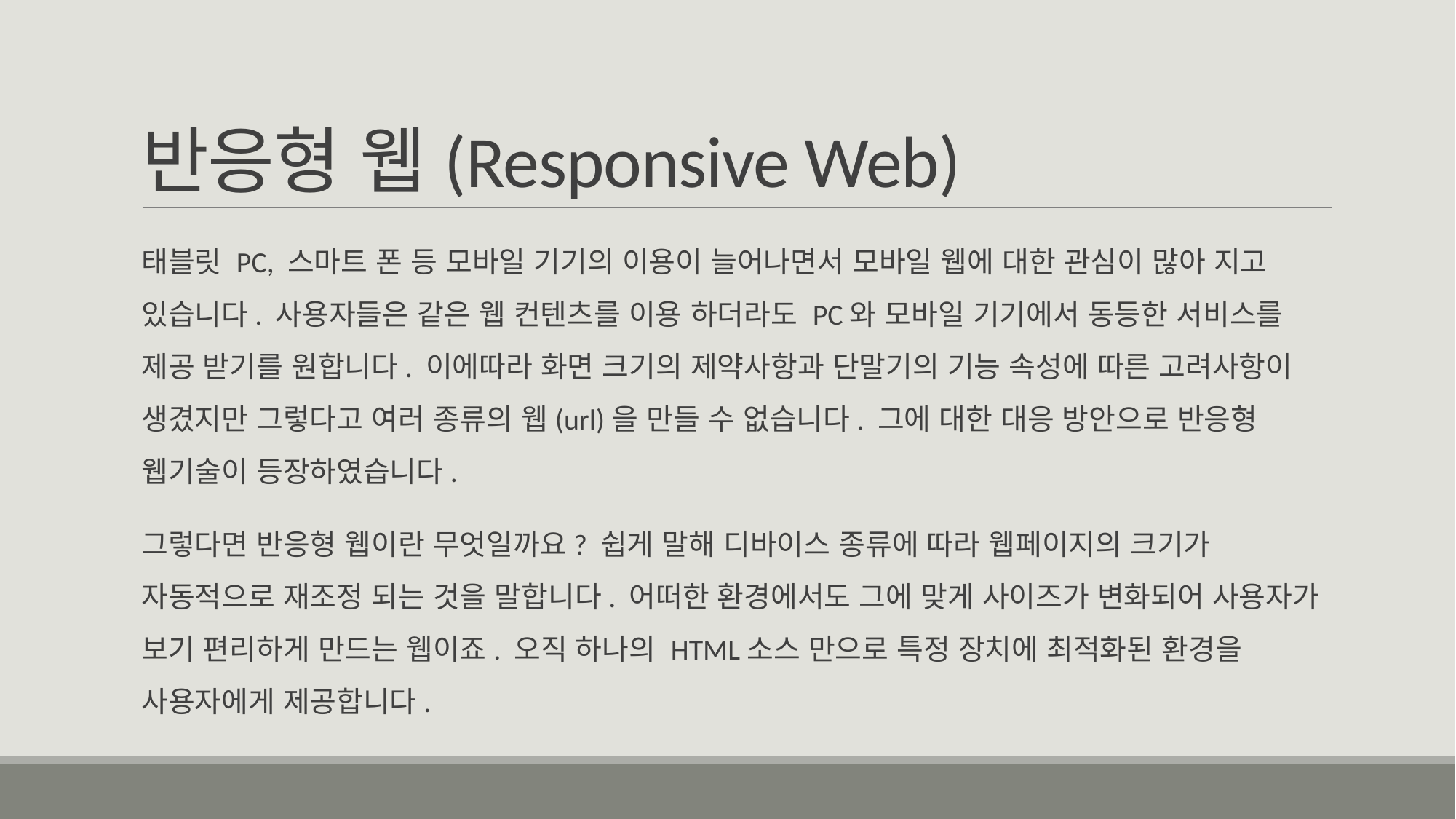

# 반응형 웹(Responsive Web)
태블릿 PC, 스마트 폰 등 모바일 기기의 이용이 늘어나면서 모바일 웹에 대한 관심이 많아 지고 있습니다. 사용자들은 같은 웹 컨텐츠를 이용 하더라도 PC와 모바일 기기에서 동등한 서비스를 제공 받기를 원합니다. 이에따라 화면 크기의 제약사항과 단말기의 기능 속성에 따른 고려사항이 생겼지만 그렇다고 여러 종류의 웹(url)을 만들 수 없습니다. 그에 대한 대응 방안으로 반응형 웹기술이 등장하였습니다.
그렇다면 반응형 웹이란 무엇일까요? 쉽게 말해 디바이스 종류에 따라 웹페이지의 크기가 자동적으로 재조정 되는 것을 말합니다. 어떠한 환경에서도 그에 맞게 사이즈가 변화되어 사용자가 보기 편리하게 만드는 웹이죠. 오직 하나의 HTML소스 만으로 특정 장치에 최적화된 환경을 사용자에게 제공합니다.